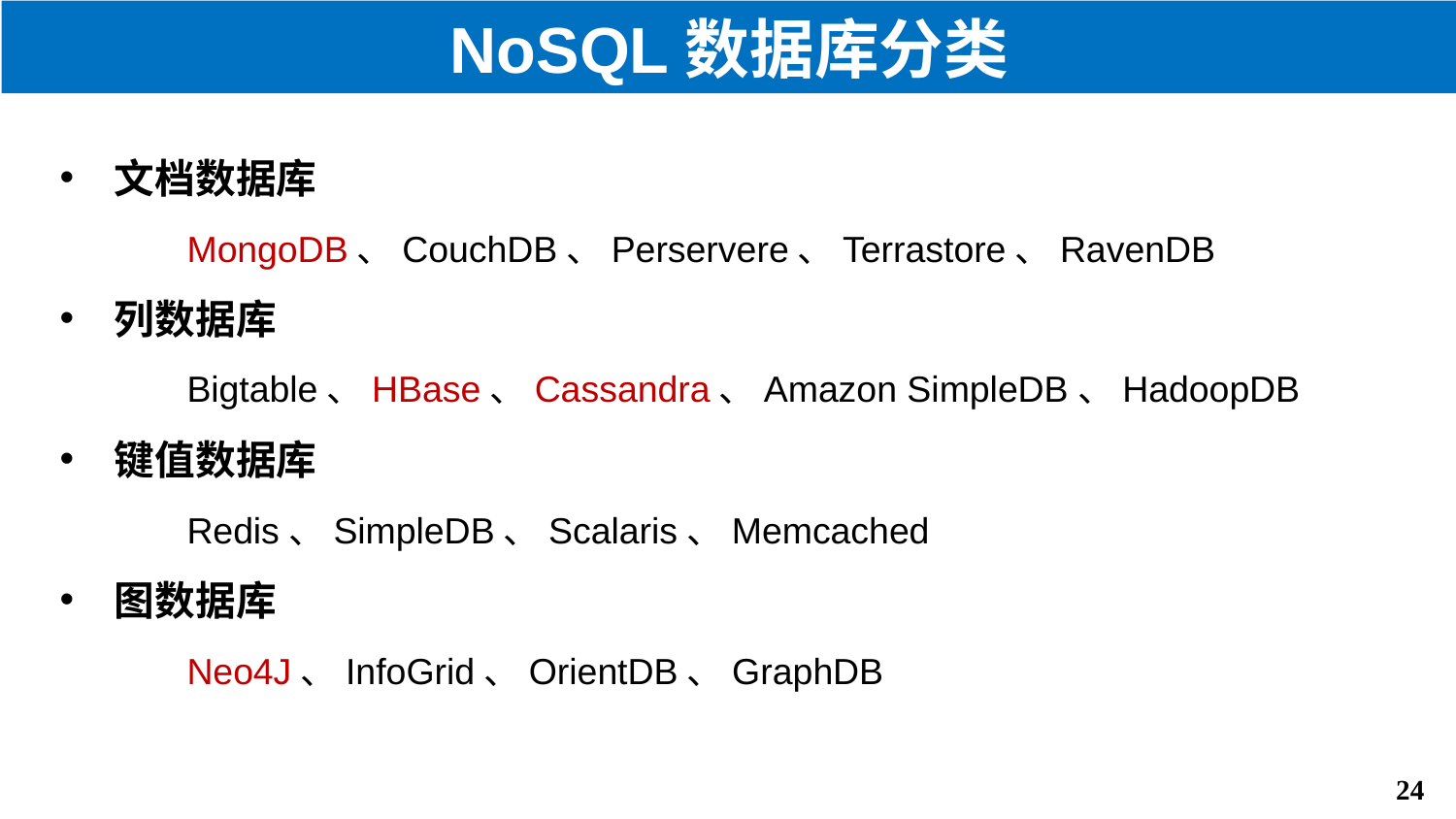

# NoSQL数据库分类
文档数据库
MongoDB、CouchDB、Perservere、Terrastore、RavenDB
列数据库
Bigtable、HBase、Cassandra、Amazon SimpleDB、HadoopDB
键值数据库
Redis、SimpleDB、Scalaris、Memcached
图数据库
Neo4J、InfoGrid、OrientDB、GraphDB